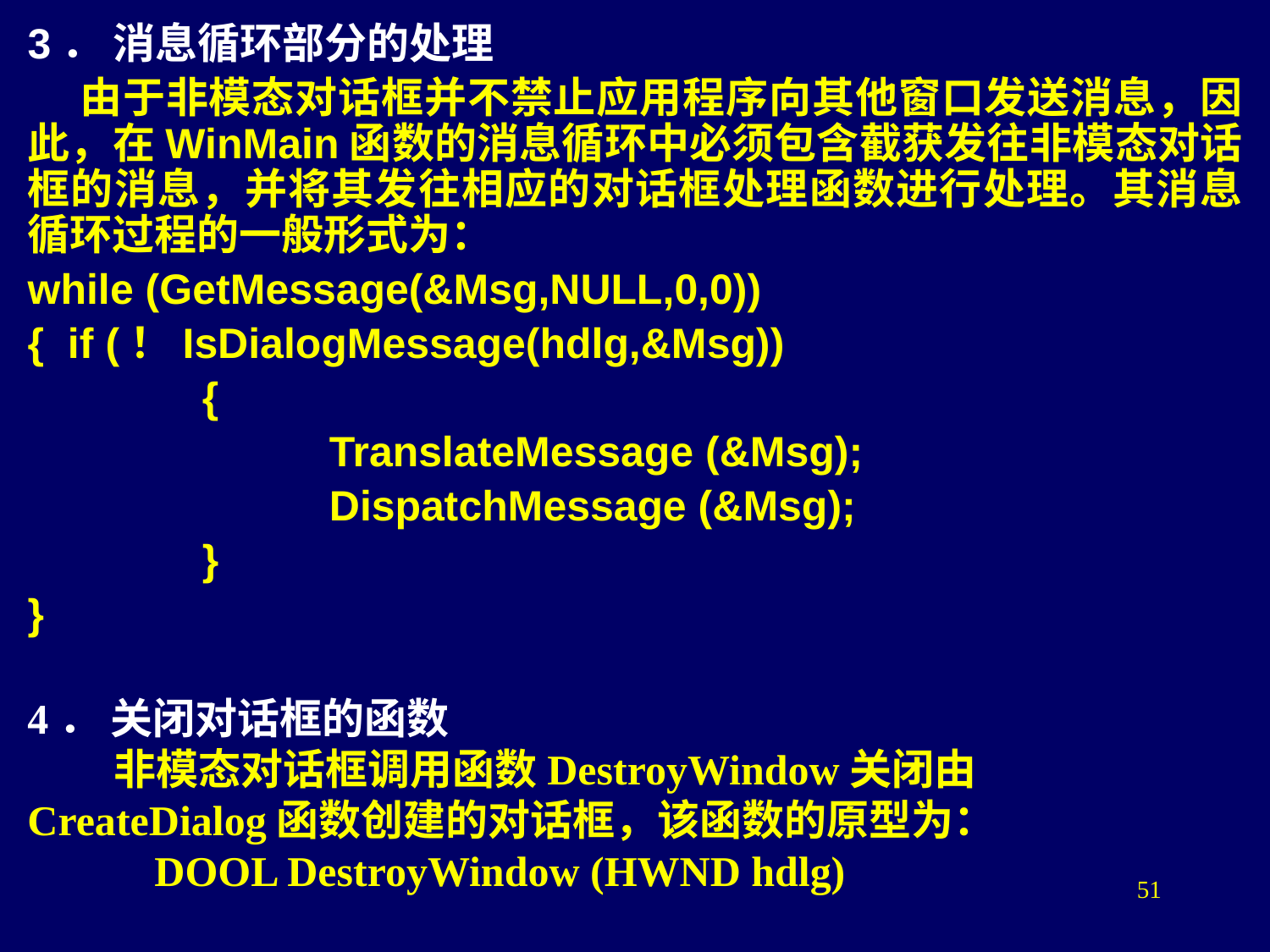

3． 消息循环部分的处理
    由于非模态对话框并不禁止应用程序向其他窗口发送消息，因此，在WinMain函数的消息循环中必须包含截获发往非模态对话框的消息，并将其发往相应的对话框处理函数进行处理。其消息循环过程的一般形式为：
while (GetMessage(&Msg,NULL,0,0))
{  if (！IsDialogMessage(hdlg,&Msg))
  		{
			TranslateMessage (&Msg);
			DispatchMessage (&Msg);
  		}
}
4． 关闭对话框的函数
        非模态对话框调用函数DestroyWindow关闭由CreateDialog函数创建的对话框，该函数的原型为：
            DOOL DestroyWindow (HWND hdlg)
51